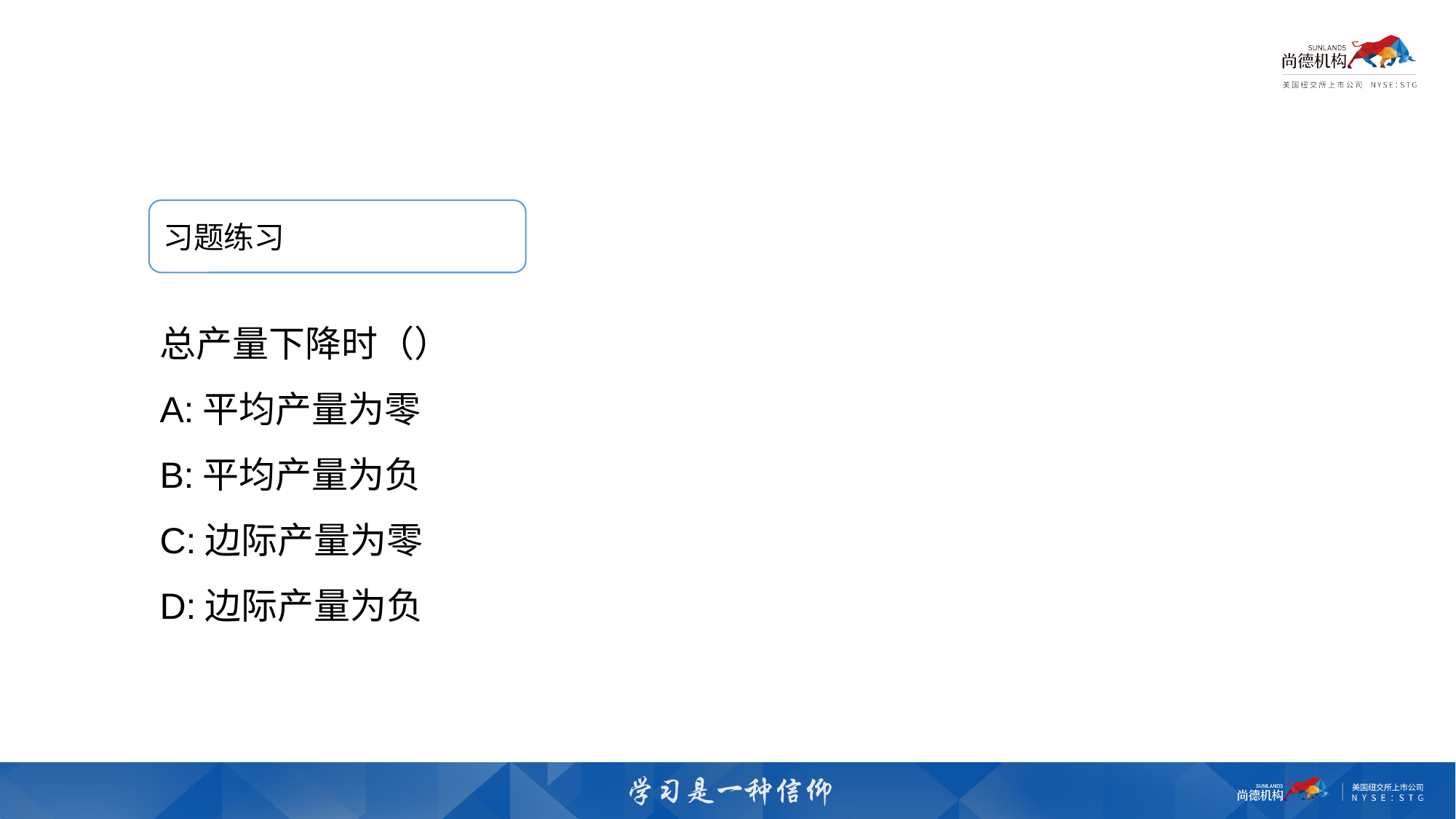

习题练习
总产量下降时（）
A:平均产量为零
B:平均产量为负
C:边际产量为零
D:边际产量为负